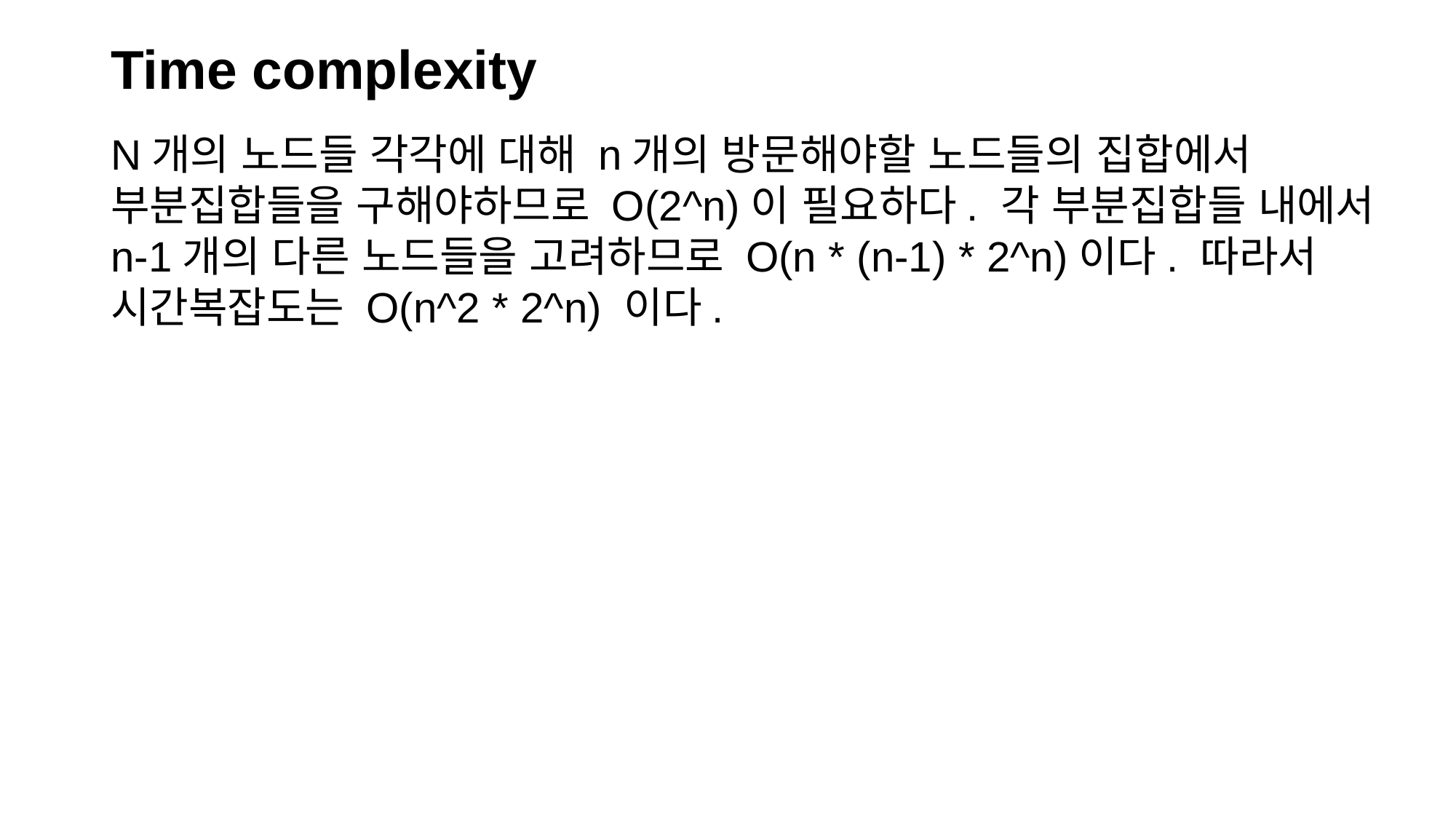

# Time complexity
N개의 노드들 각각에 대해 n개의 방문해야할 노드들의 집합에서 부분집합들을 구해야하므로 O(2^n)이 필요하다. 각 부분집합들 내에서 n-1개의 다른 노드들을 고려하므로 O(n * (n-1) * 2^n)이다. 따라서 시간복잡도는 O(n^2 * 2^n) 이다.